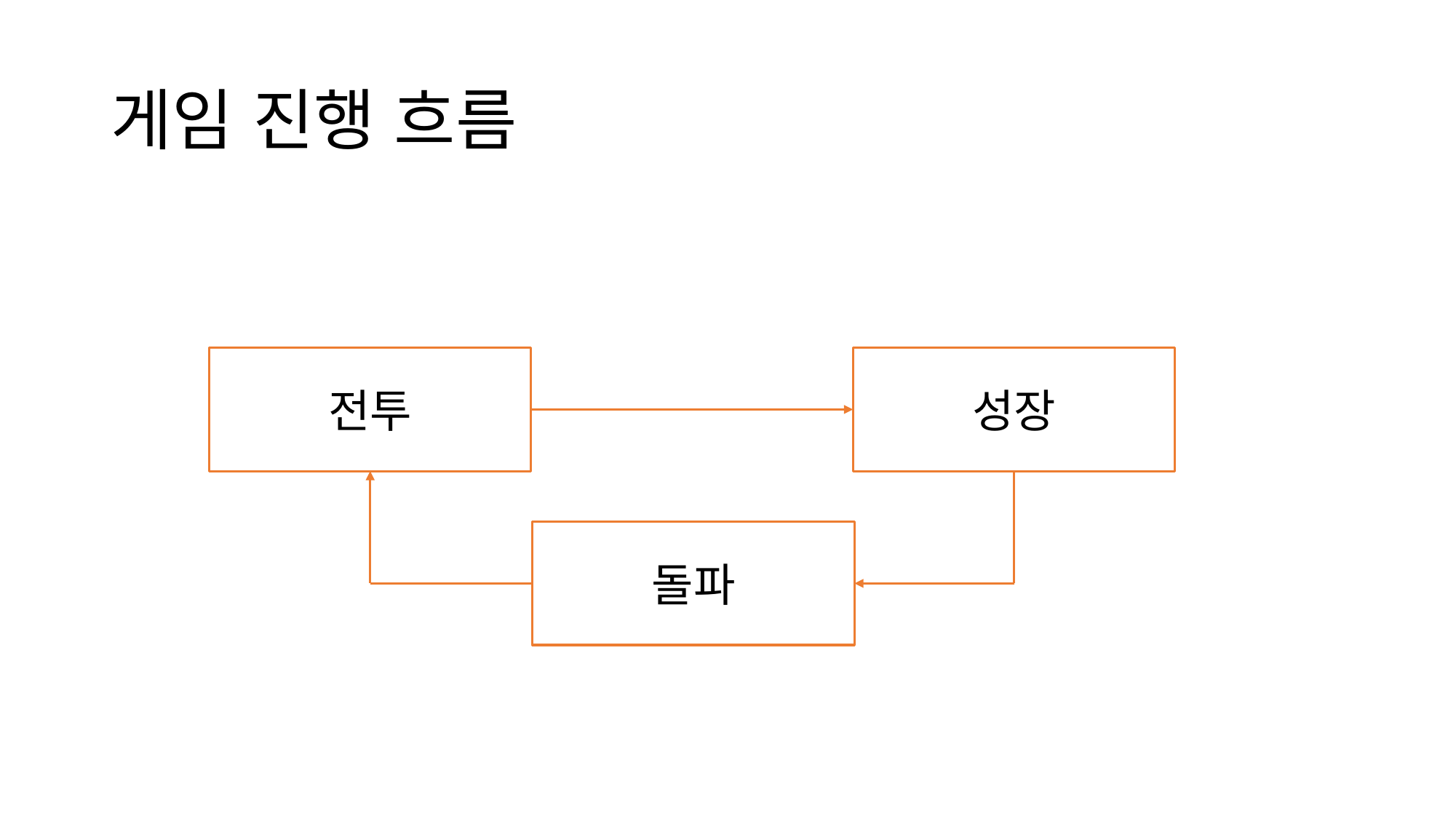

# 게임 진행 흐름
성장
전투
돌파